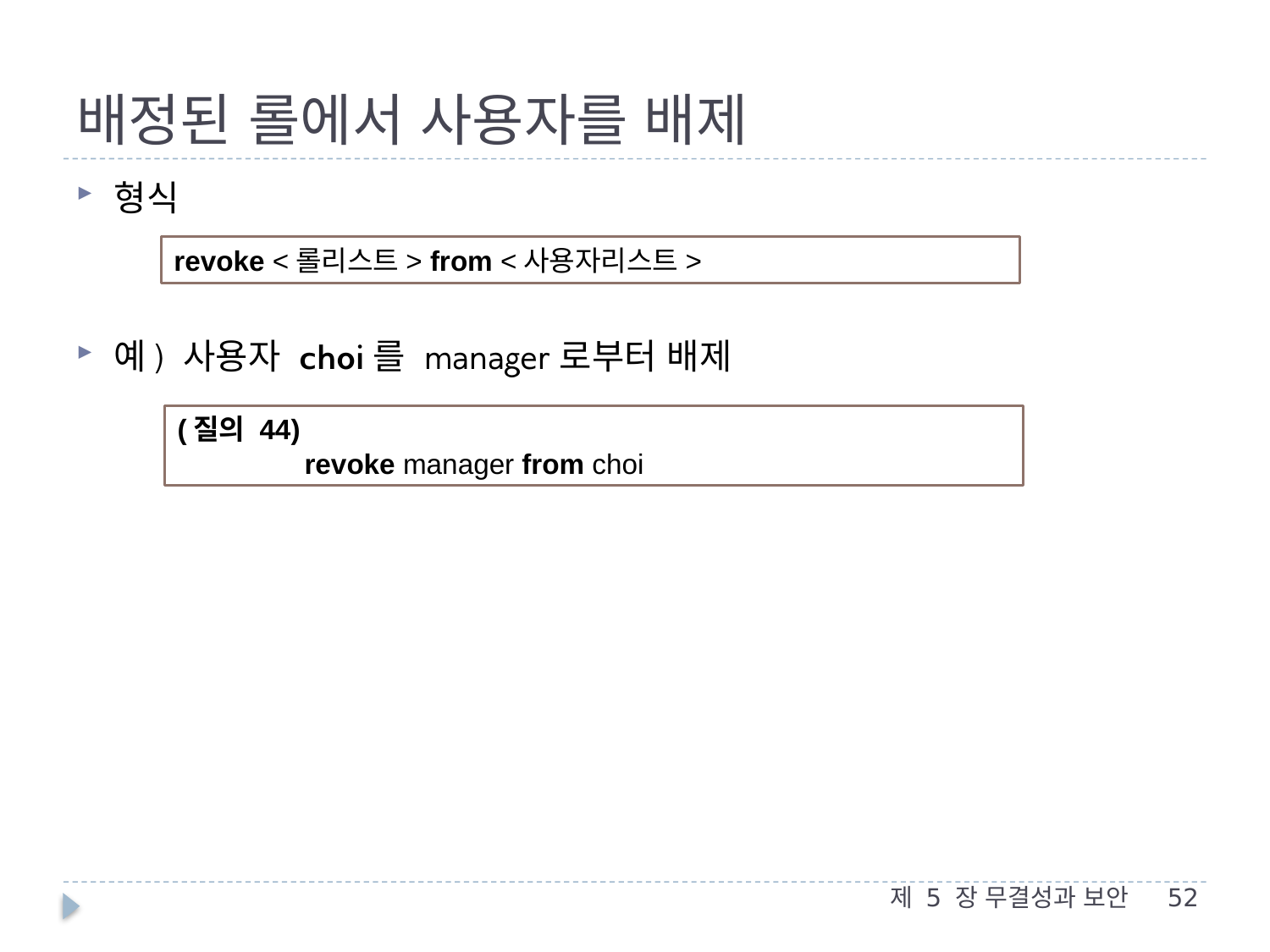

# 배정된 롤에서 사용자를 배제
형식

예) 사용자 choi를 manager로부터 배제

revoke <롤리스트> from <사용자리스트>
(질의 44)
	revoke manager from choi
제 5 장 무결성과 보안
52